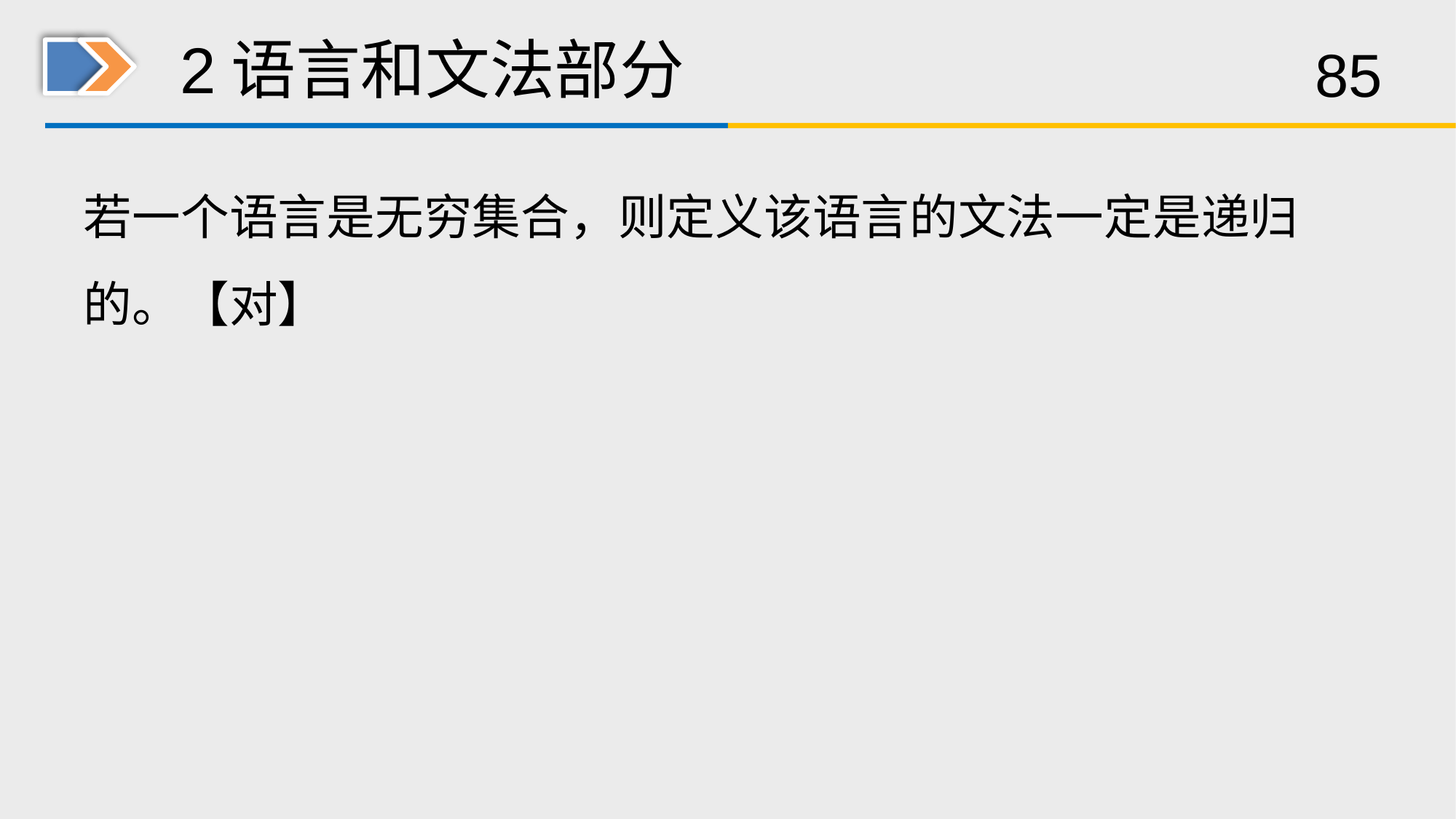

# 2语言和文法部分
85
若一个语言是无穷集合，则定义该语言的文法一定是递归的。【对】